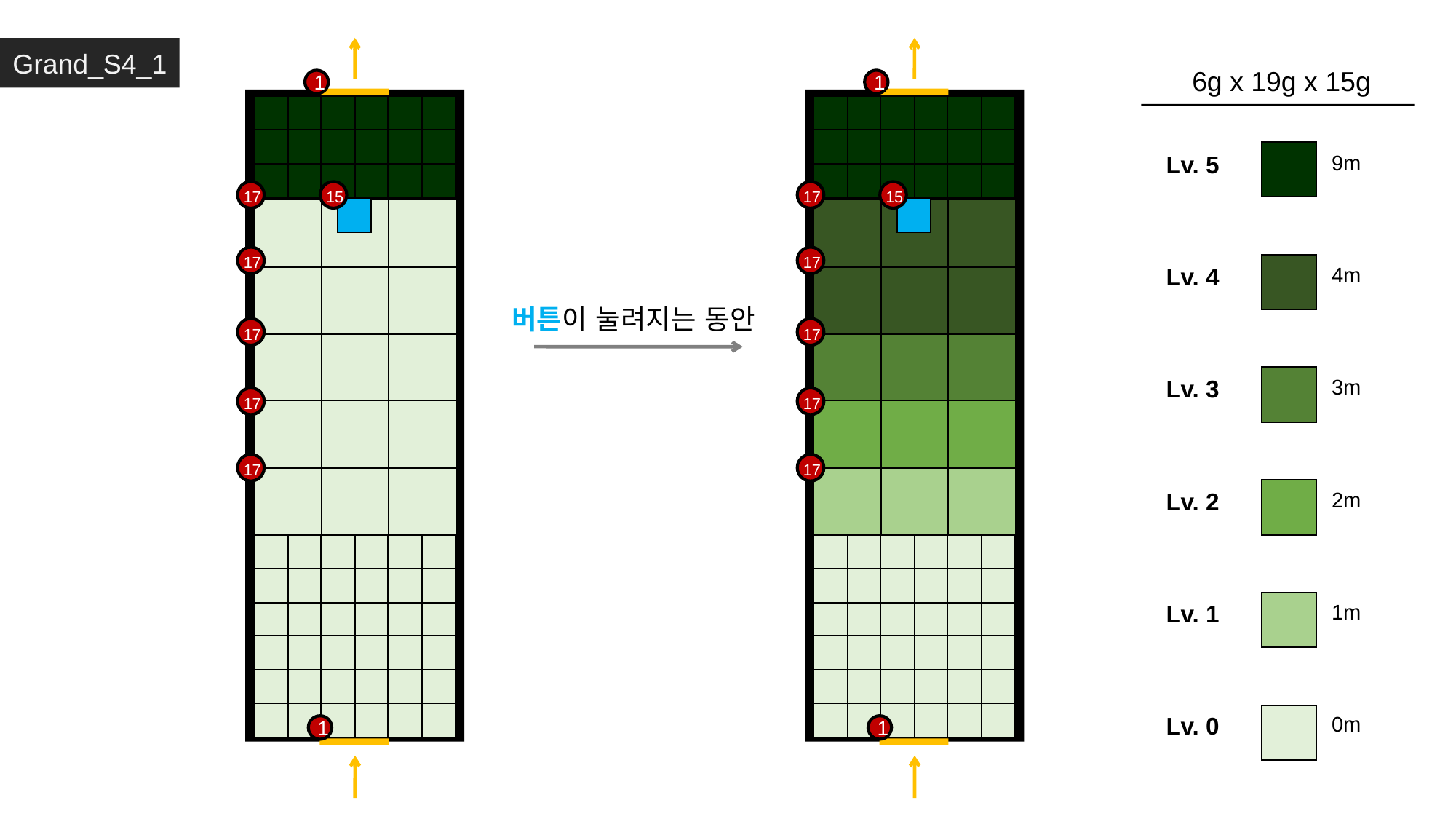

1

17

15

17

17

17

17

1

Grand_S4_1
6g x 19g x 15g
1

Lv. 5
9m

17

15

17

Lv. 4
4m

버튼이 눌려지는 동안

17

Lv. 3
3m

17

17

Lv. 2
2m

Lv. 1
1m

Lv. 0

0m
1